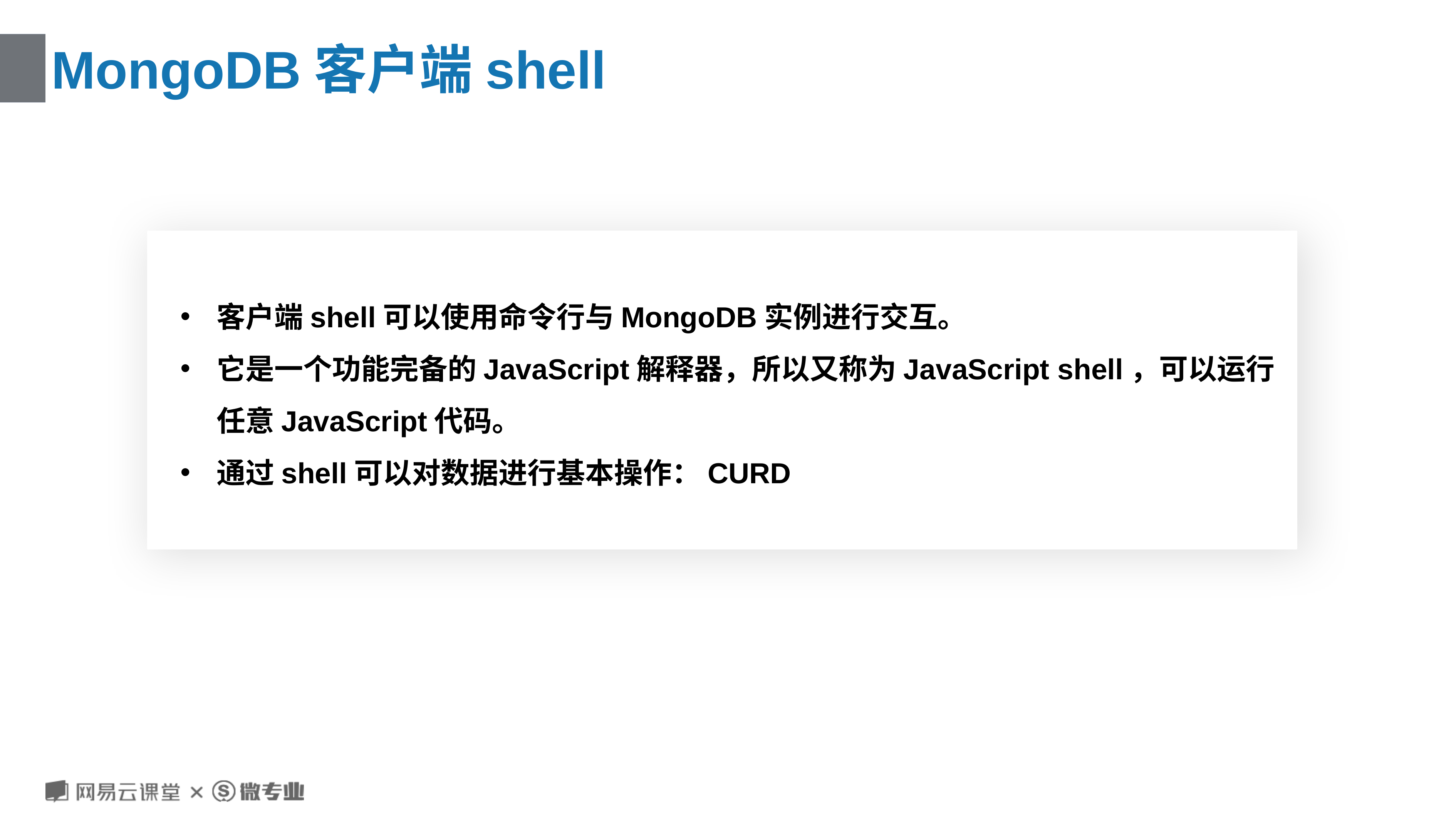

# MongoDB客户端shell

客户端shell可以使用命令行与MongoDB实例进行交互。
它是一个功能完备的JavaScript解释器，所以又称为JavaScript shell，可以运行任意JavaScript代码。
通过shell可以对数据进行基本操作：CURD